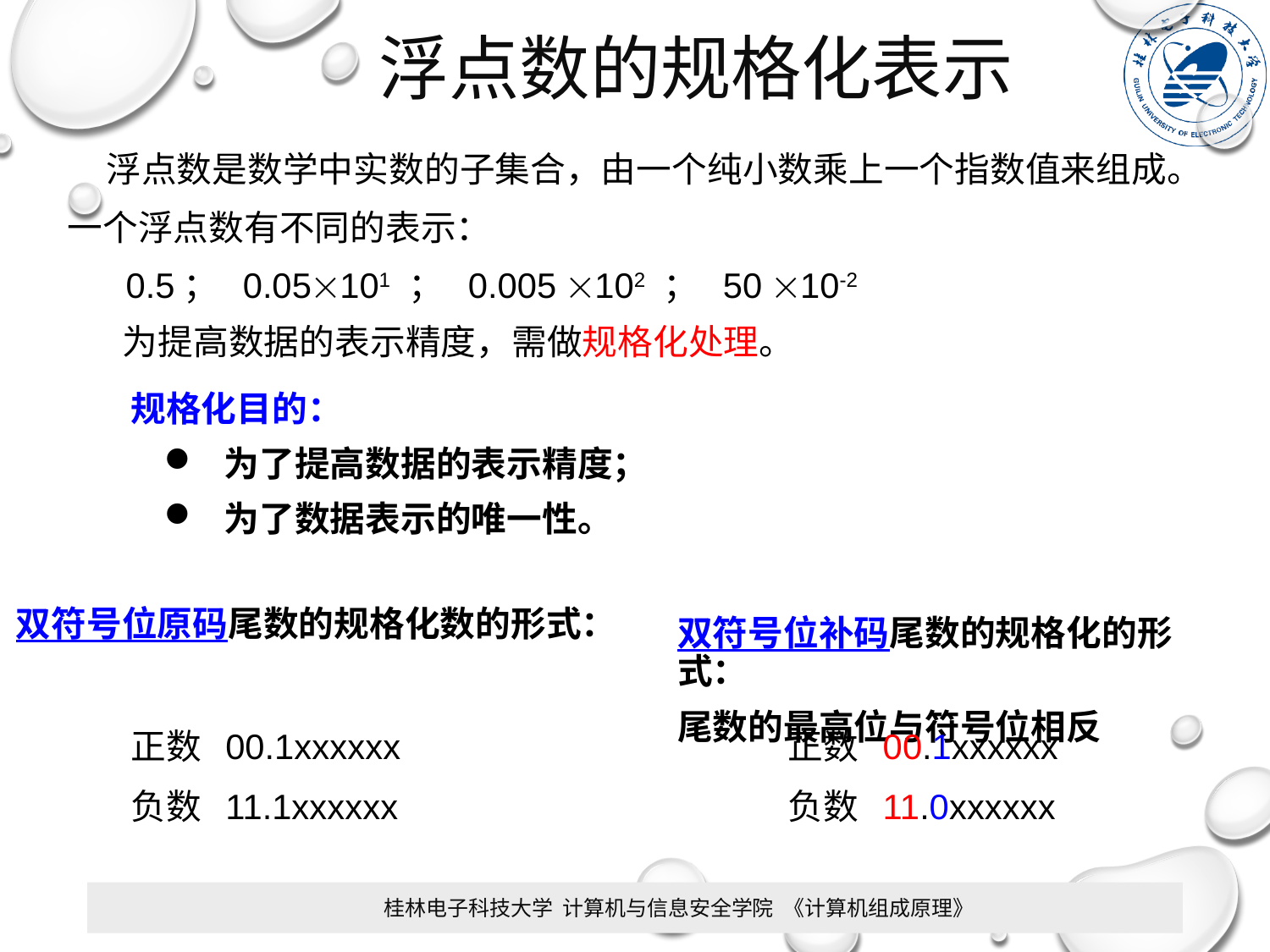

浮点数的规格化表示
   浮点数是数学中实数的子集合，由一个纯小数乘上一个指数值来组成。一个浮点数有不同的表示：
      0.5；  0.05×101 ；  0.005 ×102 ；  50 ×10-2
      为提高数据的表示精度，需做规格化处理。
规格化目的：
  为了提高数据的表示精度；
  为了数据表示的唯一性。
双符号位原码尾数的规格化数的形式：
双符号位补码尾数的规格化的形式：
尾数的最高位与符号位相反
正数  00.1xxxxxx
负数  11.1xxxxxx
正数  00.1xxxxxx
负数  11.0xxxxxx
桂林电子科技大学  计算机与信息安全学院  《计算机组成原理》

6